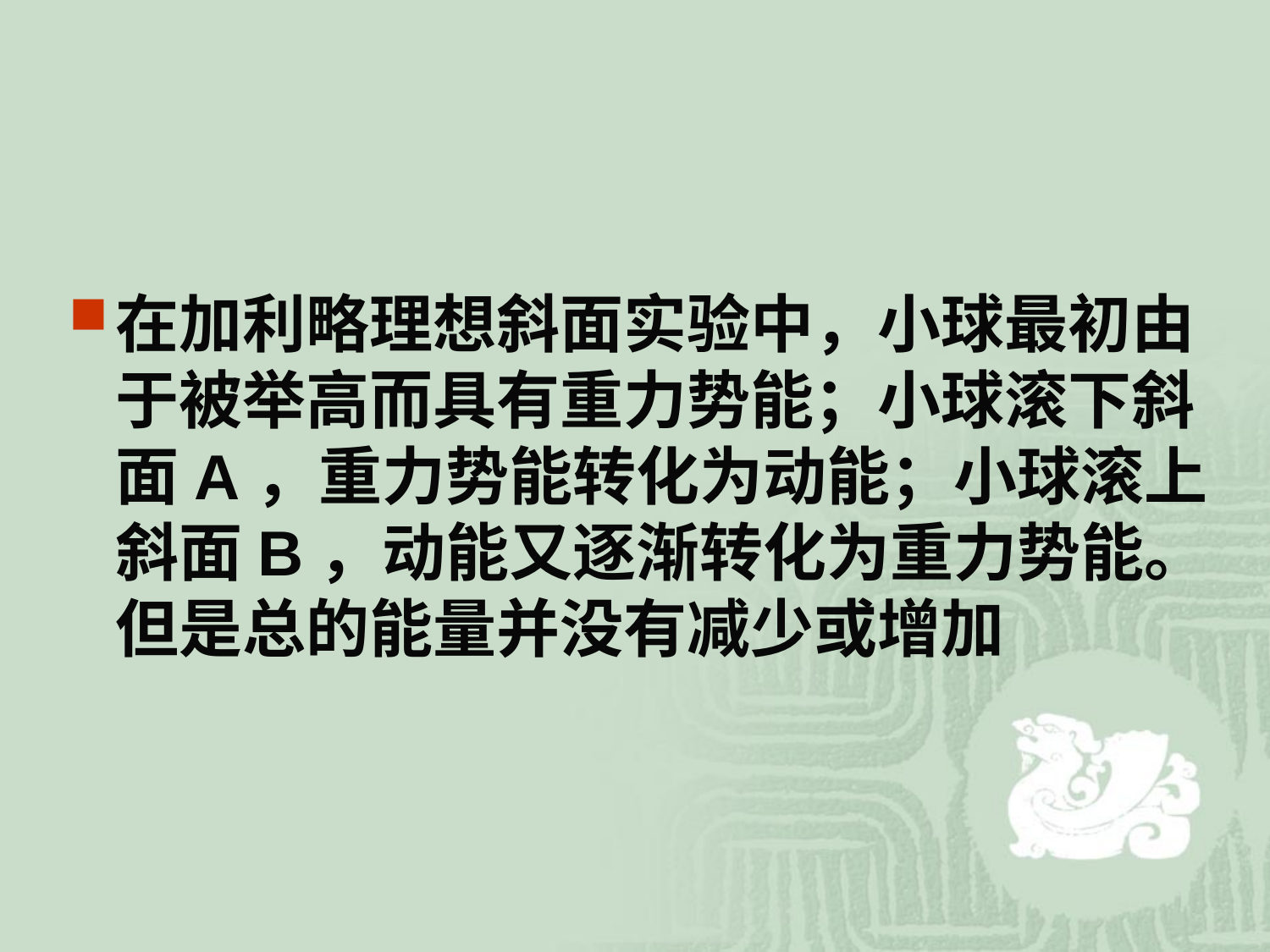

在加利略理想斜面实验中，小球最初由于被举高而具有重力势能；小球滚下斜面A，重力势能转化为动能；小球滚上斜面B，动能又逐渐转化为重力势能。但是总的能量并没有减少或增加